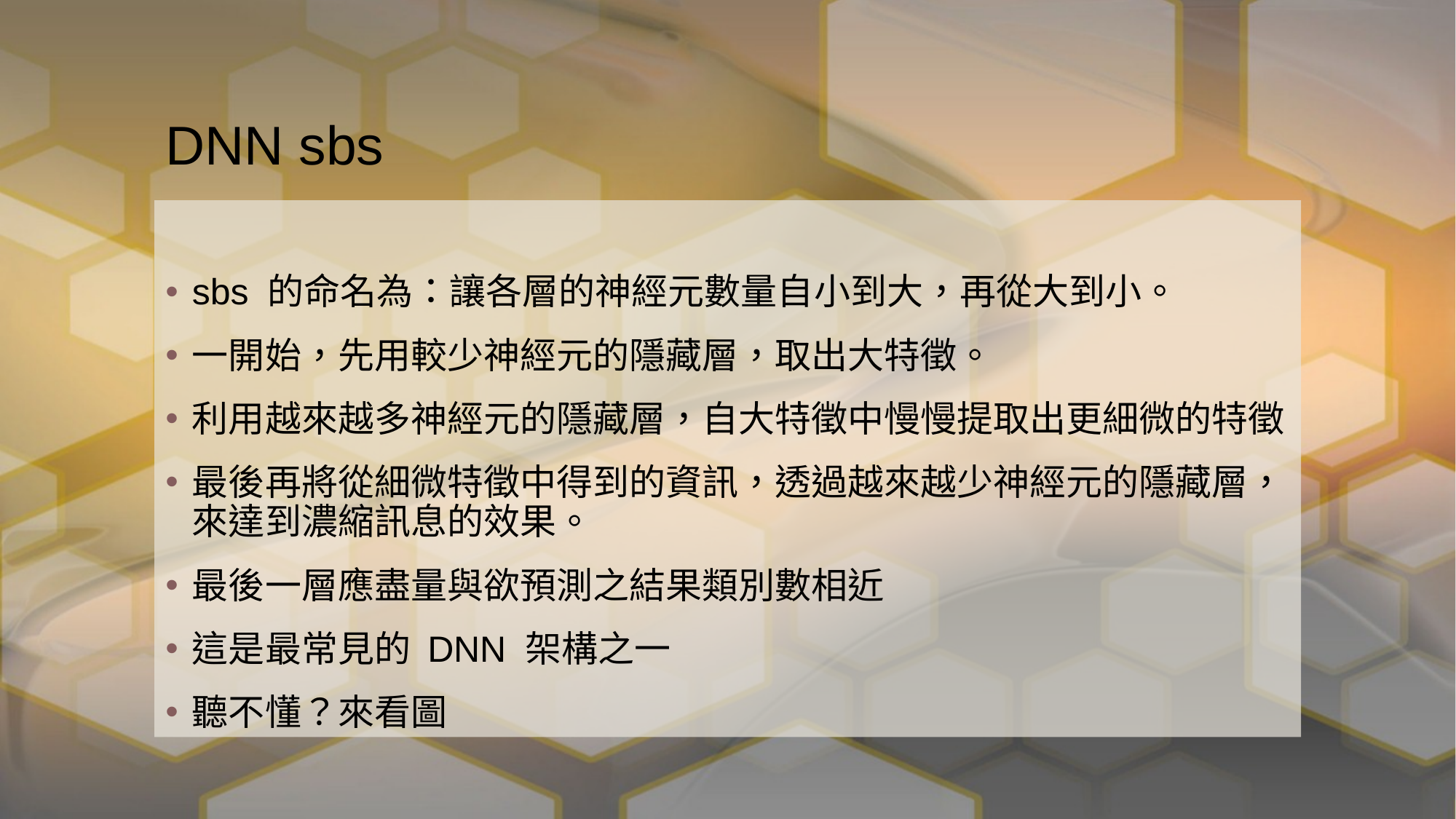

# DNN sbs

sbs 的命名為：讓各層的神經元數量自小到大，再從大到小。
一開始，先用較少神經元的隱藏層，取出大特徵。
利用越來越多神經元的隱藏層，自大特徵中慢慢提取出更細微的特徵
最後再將從細微特徵中得到的資訊，透過越來越少神經元的隱藏層，來達到濃縮訊息的效果。
最後一層應盡量與欲預測之結果類別數相近
這是最常見的 DNN 架構之一
聽不懂？來看圖